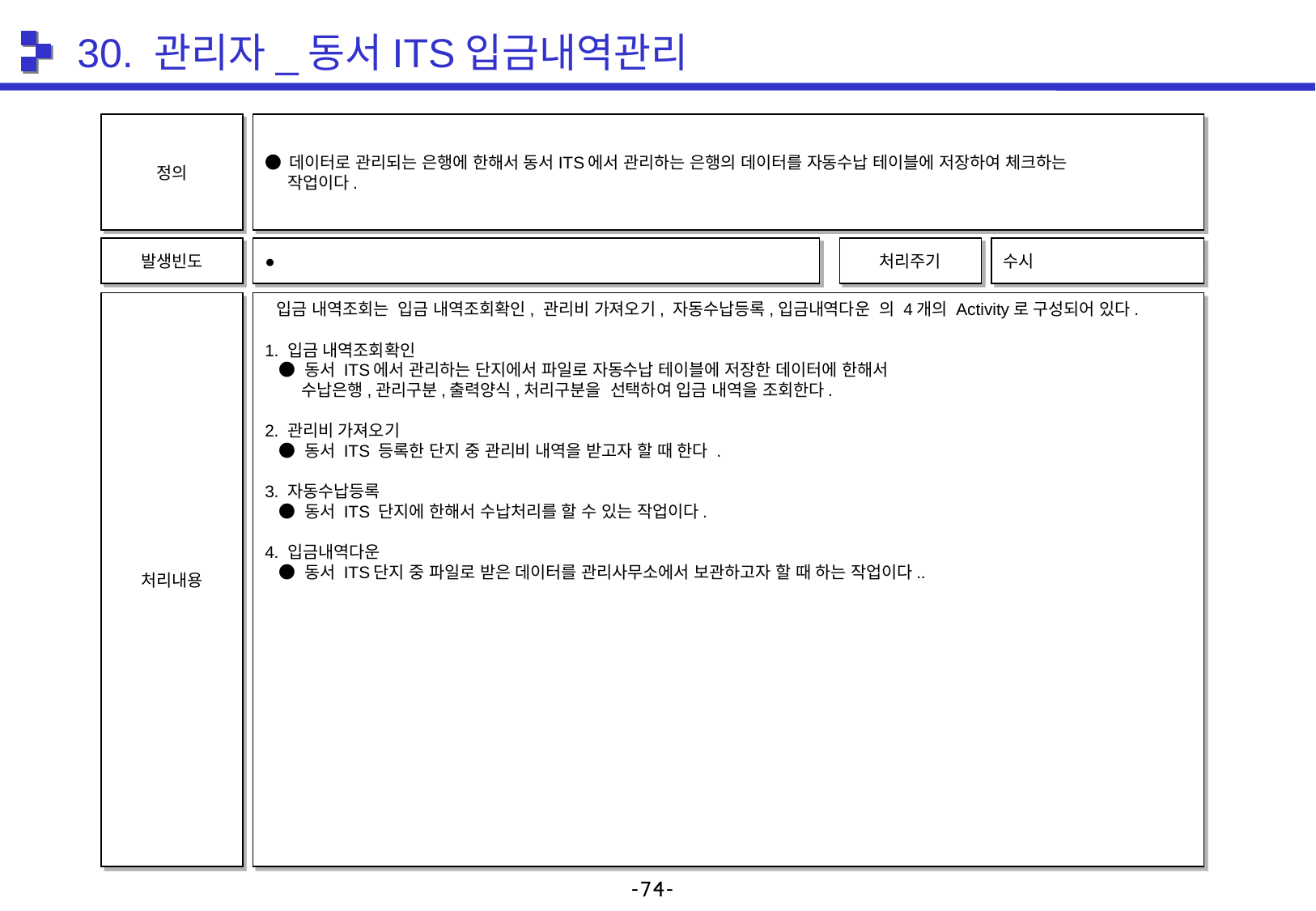

30. 관리자_동서ITS입금내역관리
정의

● 데이터로 관리되는 은행에 한해서 동서ITS에서 관리하는 은행의 데이터를 자동수납 테이블에 저장하여 체크하는
    작업이다.

발생빈도
●
처리주기
수시
처리내용
  입금 내역조회는  입금 내역조회확인, 관리비 가져오기, 자동수납등록,입금내역다운  의 4개의 Activity로 구성되어 있다.

1. 입금 내역조회확인
   ● 동서 ITS에서 관리하는 단지에서 파일로 자동수납 테이블에 저장한 데이터에 한해서
       수납은행,관리구분,출력양식,처리구분을  선택하여 입금 내역을 조회한다.

2. 관리비 가져오기
   ● 동서 ITS 등록한 단지 중 관리비 내역을 받고자 할 때 한다 .

3. 자동수납등록
   ● 동서 ITS 단지에 한해서 수납처리를 할 수 있는 작업이다.

4. 입금내역다운
   ● 동서 ITS단지 중 파일로 받은 데이터를 관리사무소에서 보관하고자 할 때 하는 작업이다..